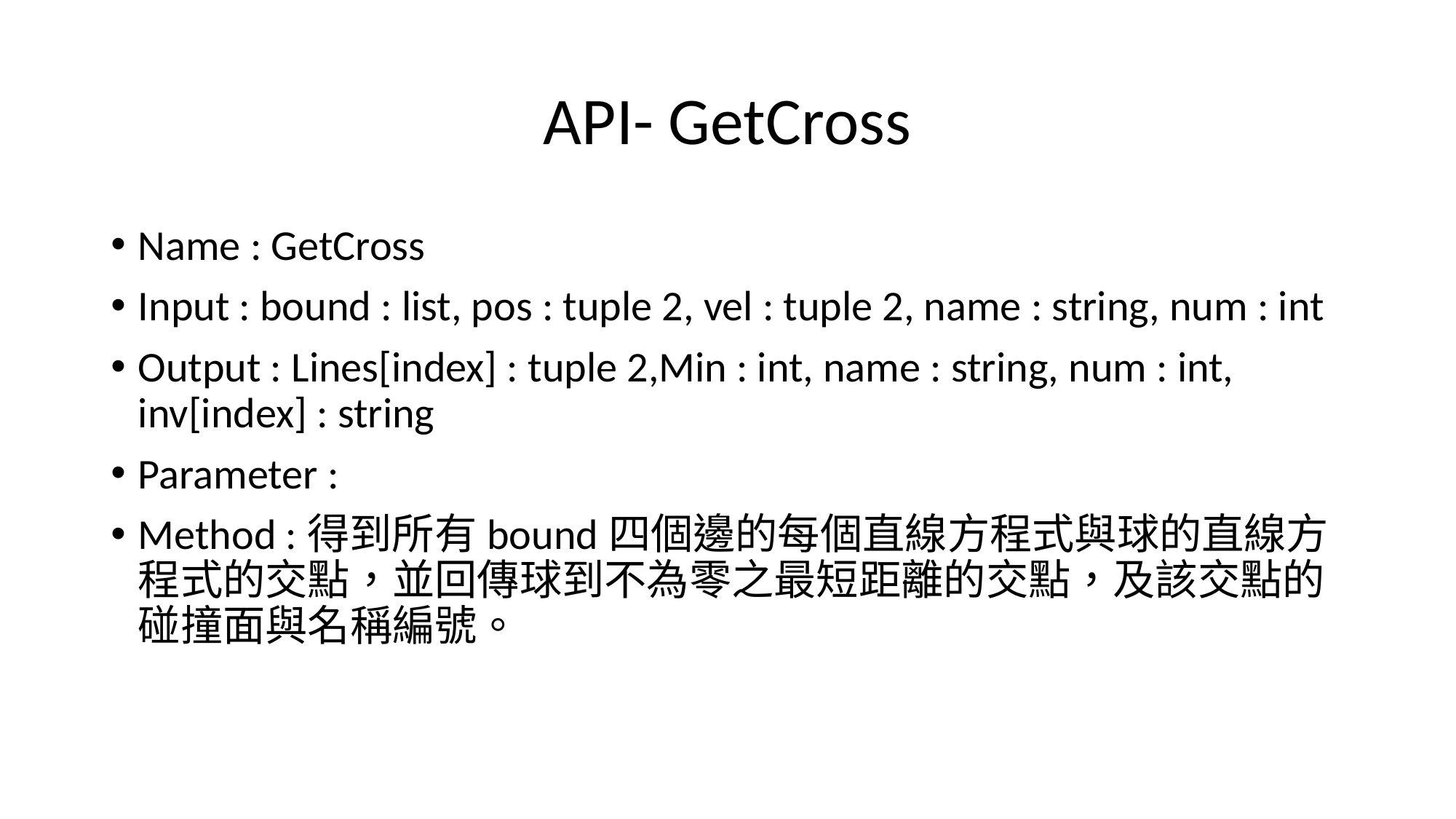

# API- GetCross
Name : GetCross
Input : bound : list, pos : tuple 2, vel : tuple 2, name : string, num : int
Output : Lines[index] : tuple 2,Min : int, name : string, num : int, inv[index] : string
Parameter :
Method :得到所有bound四個邊的每個直線方程式與球的直線方程式的交點，並回傳球到不為零之最短距離的交點，及該交點的碰撞面與名稱編號。